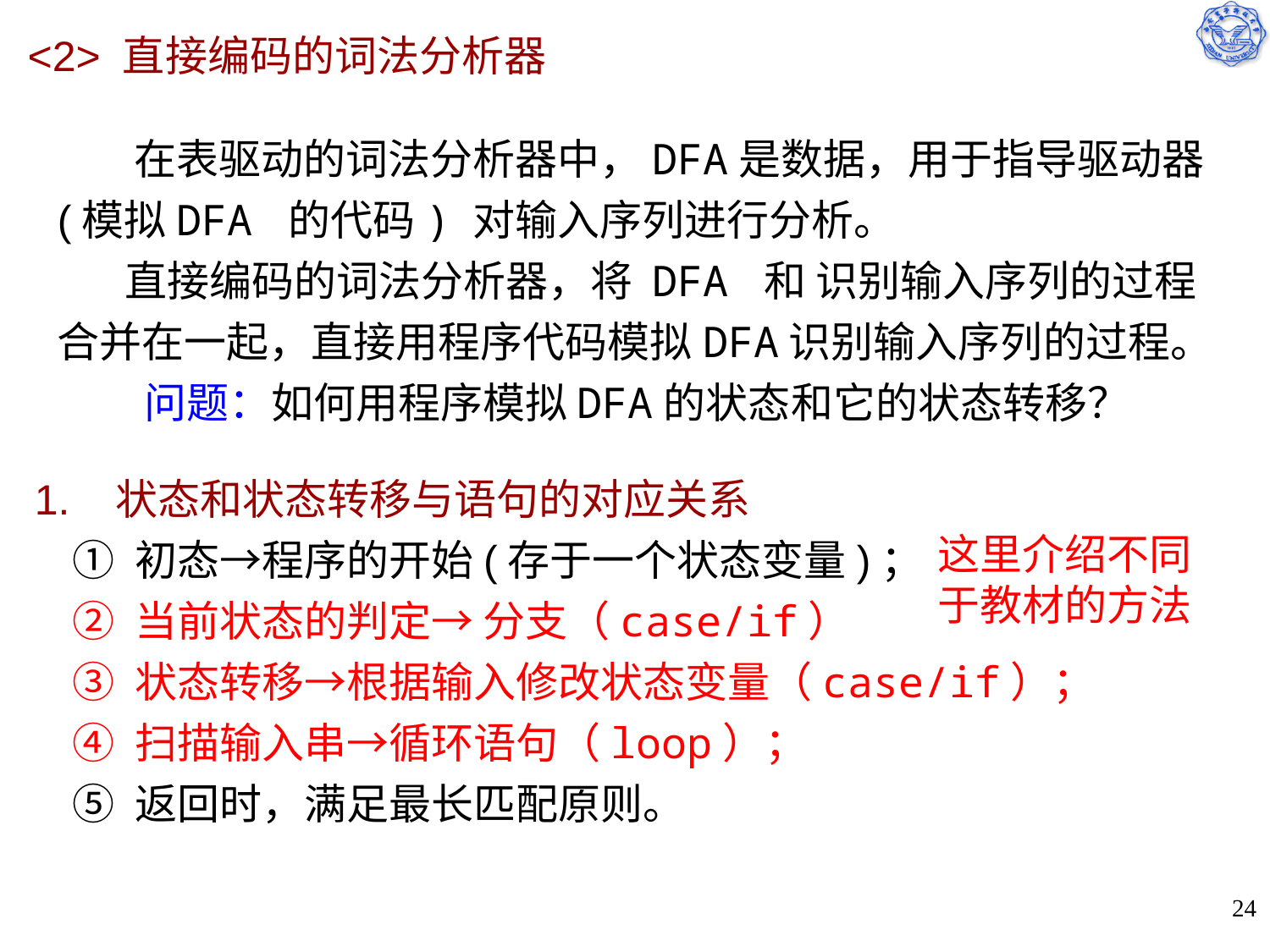

# <2> 直接编码的词法分析器
       在表驱动的词法分析器中，DFA是数据，用于指导驱动器(模拟DFA 的代码) 对输入序列进行分析。
      直接编码的词法分析器，将 DFA 和 识别输入序列的过程合并在一起，直接用程序代码模拟DFA识别输入序列的过程。
        问题：如何用程序模拟DFA的状态和它的状态转移？
1.   状态和状态转移与语句的对应关系
    ① 初态→程序的开始(存于一个状态变量)；
    ② 当前状态的判定→ 分支（case/if）
    ③ 状态转移→根据输入修改状态变量（case/if）；
    ④ 扫描输入串→循环语句（loop）；
    ⑤ 返回时，满足最长匹配原则。
这里介绍不同于教材的方法
24